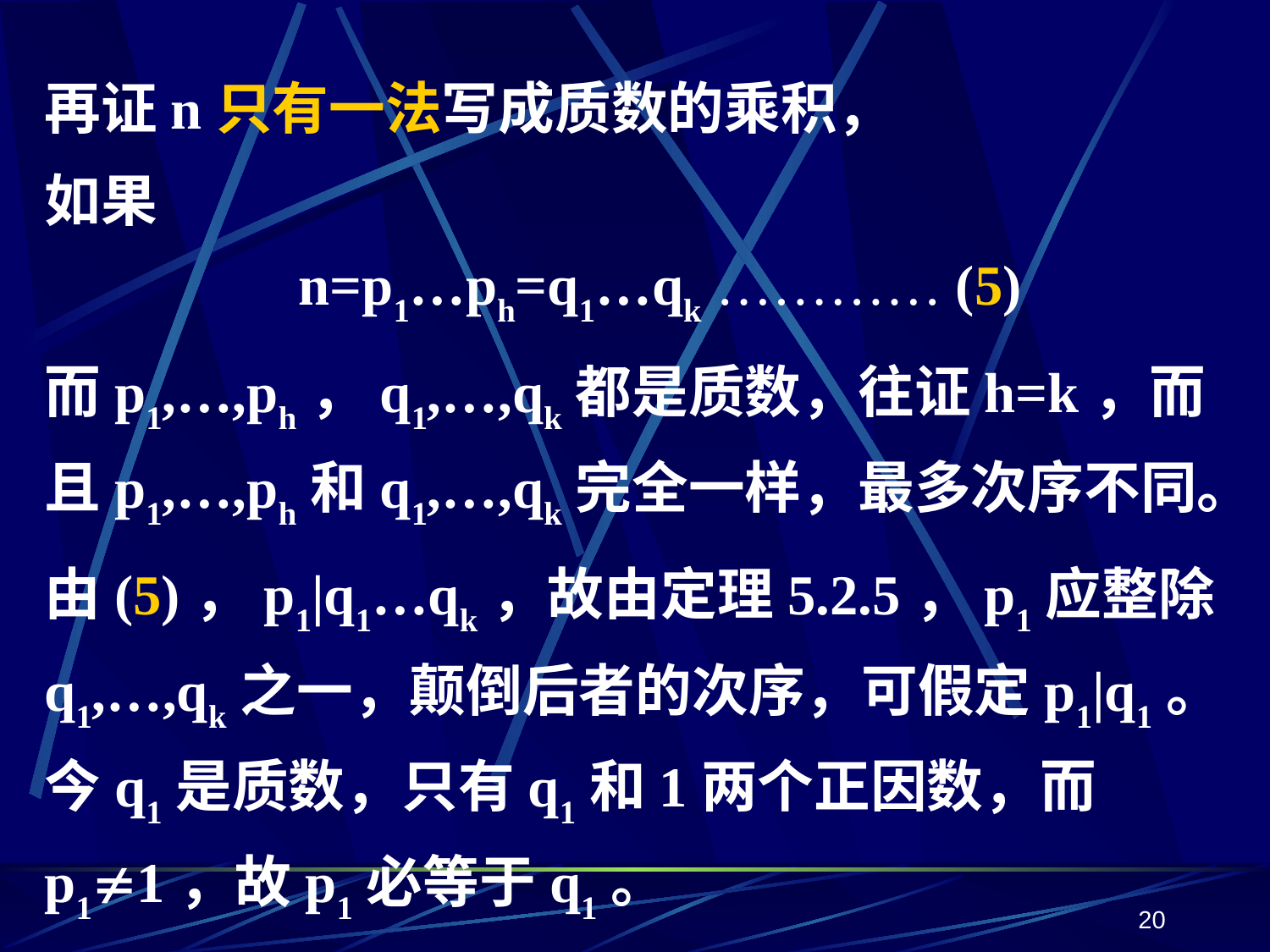

再证n只有一法写成质数的乘积，
如果
		n=p1…ph=q1…qk ………… (5)
而p1,…,ph，q1,…,qk都是质数，往证h=k，而且p1,…,ph和q1,…,qk完全一样，最多次序不同。
由(5)，p1|q1…qk，故由定理5.2.5，p1应整除q1,…,qk之一，颠倒后者的次序，可假定p1|q1。今q1是质数，只有q1和1两个正因数，而p1≠1，故p1必等于q1。

20